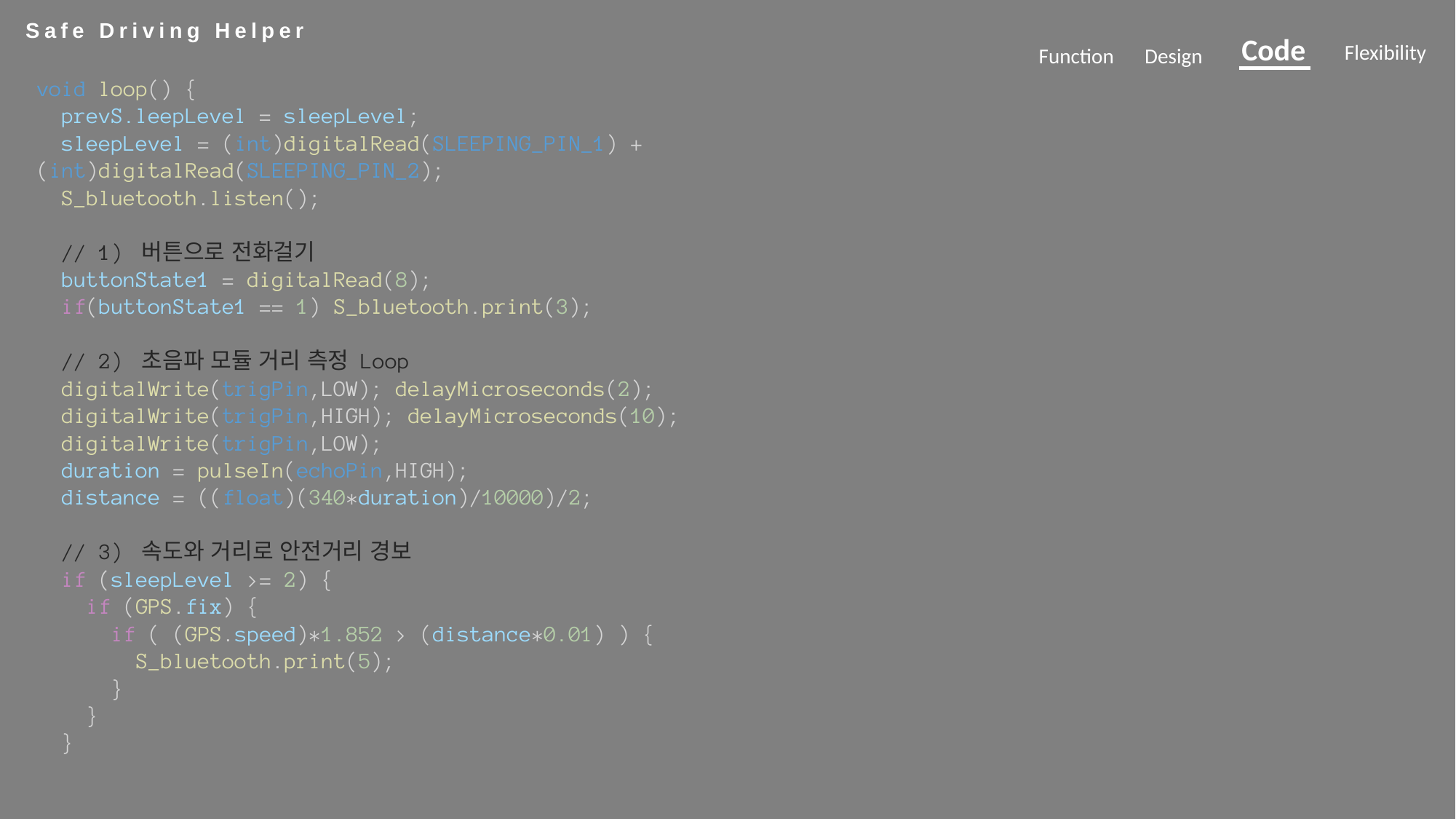

Safe Driving Helper
Code
Flexibility
Function
Design
void loop() {
  prevS.leepLevel = sleepLevel;
  sleepLevel = (int)digitalRead(SLEEPING_PIN_1) + (int)digitalRead(SLEEPING_PIN_2);
  S_bluetooth.listen();

  // 1) 버튼으로 전화걸기
  buttonState1 = digitalRead(8);
  if(buttonState1 == 1) S_bluetooth.print(3);
  // 2) 초음파 모듈 거리 측정 Loop
  digitalWrite(trigPin,LOW); delayMicroseconds(2);
  digitalWrite(trigPin,HIGH); delayMicroseconds(10);
  digitalWrite(trigPin,LOW);
  duration = pulseIn(echoPin,HIGH);
  distance = ((float)(340*duration)/10000)/2;
  // 3) 속도와 거리로 안전거리 경보
  if (sleepLevel >= 2) {
    if (GPS.fix) {
      if ( (GPS.speed)*1.852 > (distance*0.01) ) {
        S_bluetooth.print(5);
      }
    }
  }